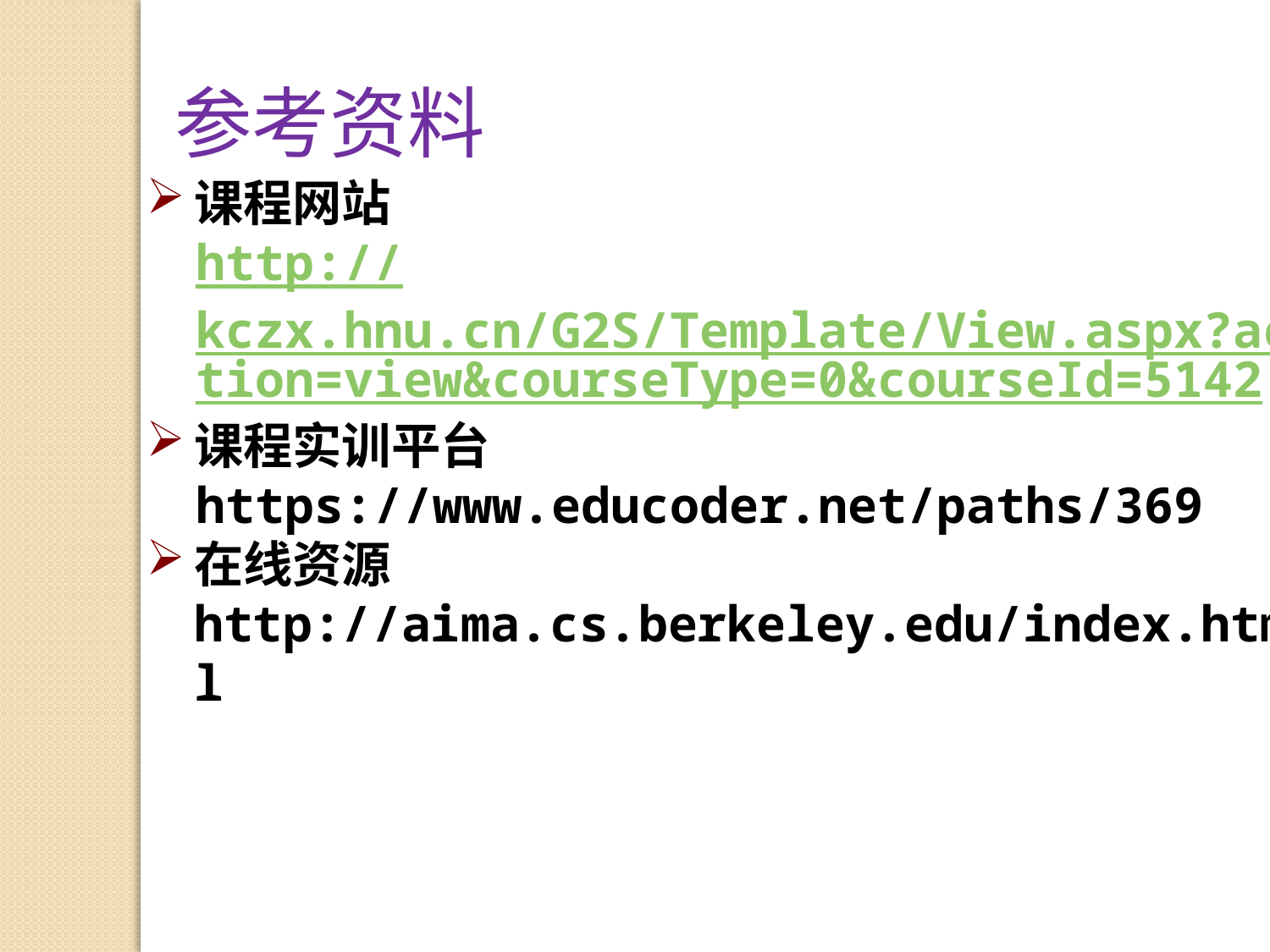

参考资料
课程网站
http://kczx.hnu.cn/G2S/Template/View.aspx?action=view&courseType=0&courseId=5142
课程实训平台
https://www.educoder.net/paths/369
在线资源 http://aima.cs.berkeley.edu/index.html